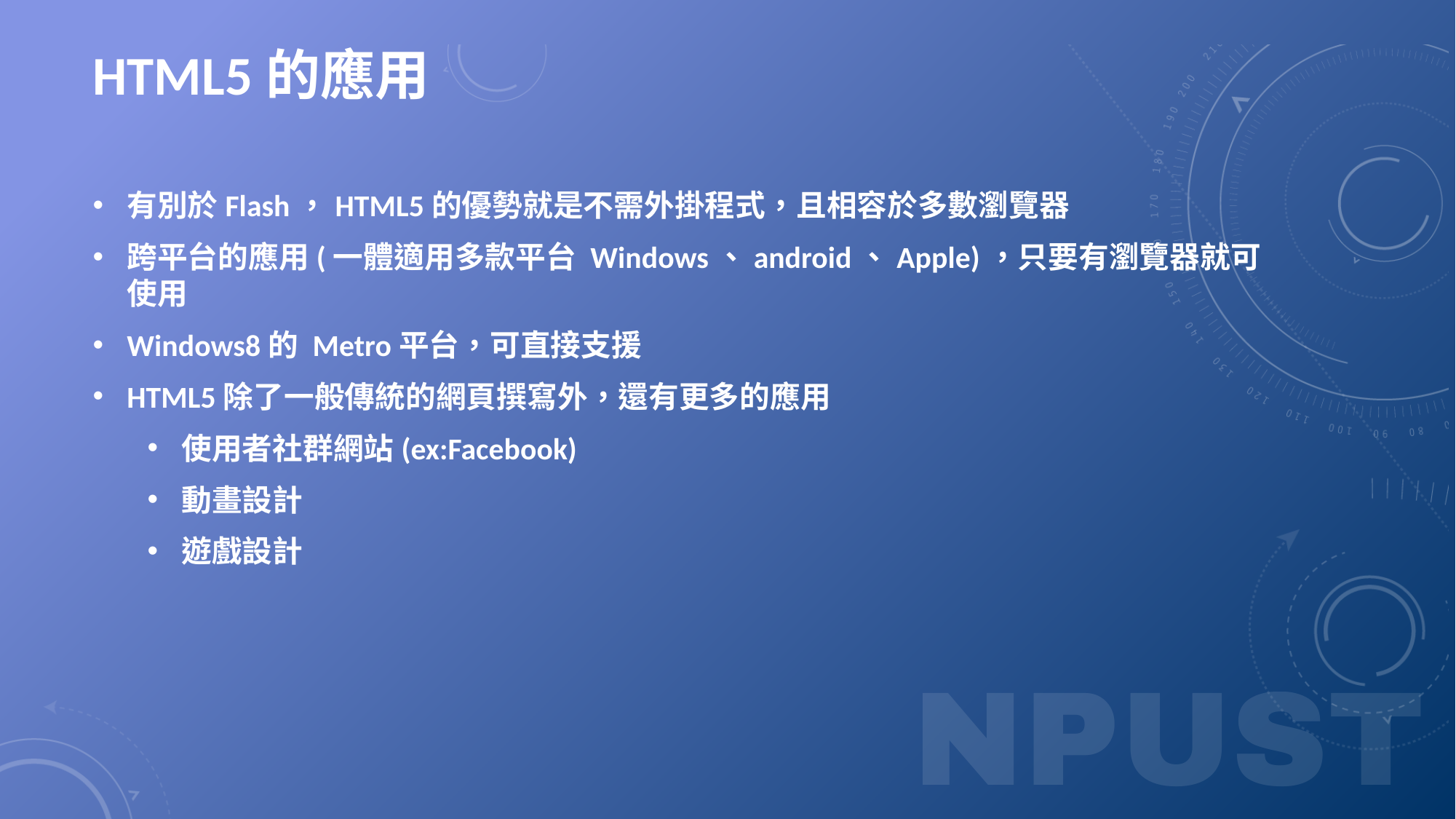

# HTML5的應用
有別於Flash，HTML5的優勢就是不需外掛程式，且相容於多數瀏覽器
跨平台的應用(一體適用多款平台 Windows、android、Apple)，只要有瀏覽器就可使用
Windows8的 Metro平台，可直接支援
HTML5除了一般傳統的網頁撰寫外，還有更多的應用
使用者社群網站(ex:Facebook)
動畫設計
遊戲設計

13